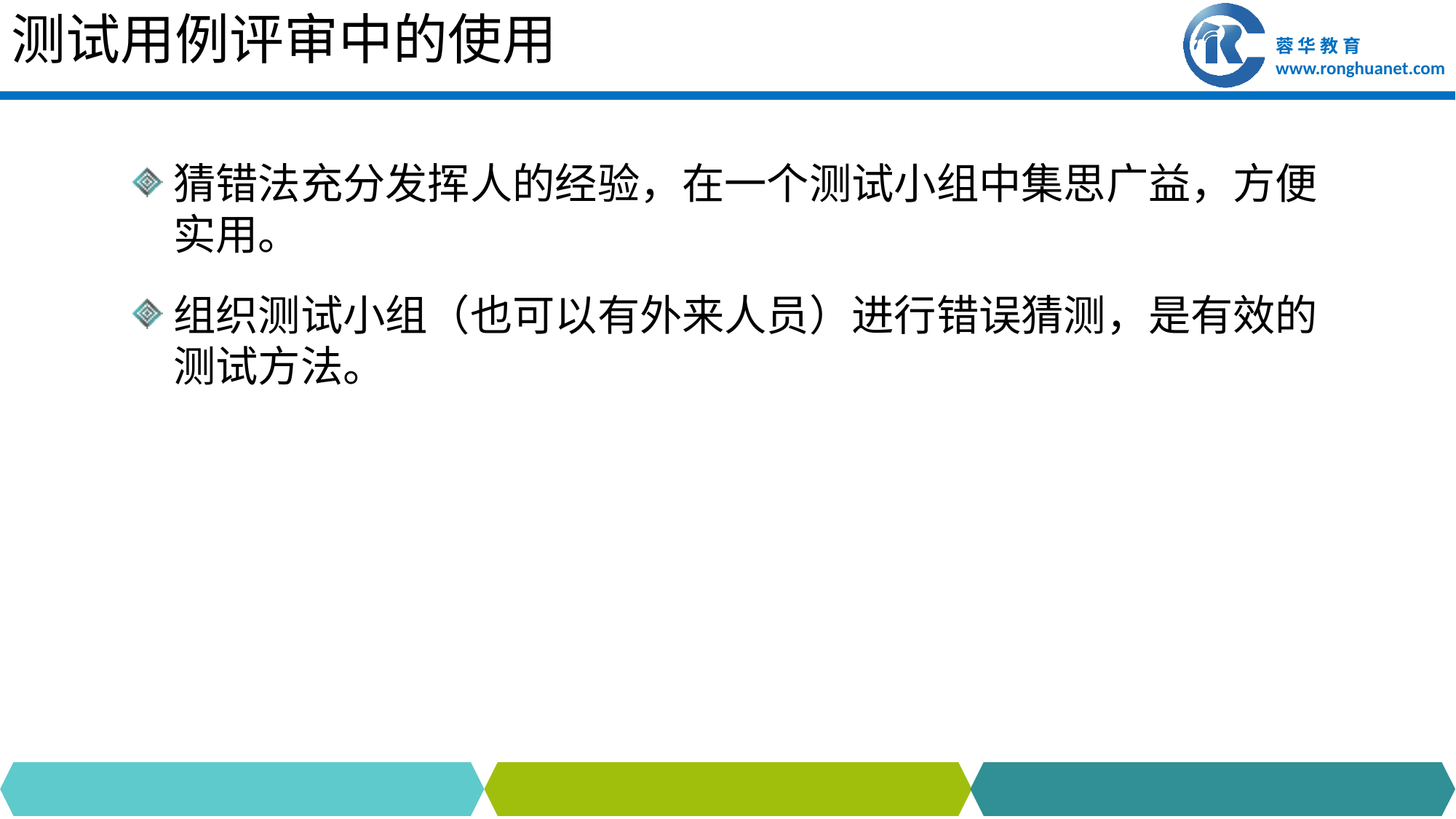

# 测试用例评审中的使用
猜错法充分发挥人的经验，在一个测试小组中集思广益，方便实用。

组织测试小组（也可以有外来人员）进行错误猜测，是有效的测试方法。